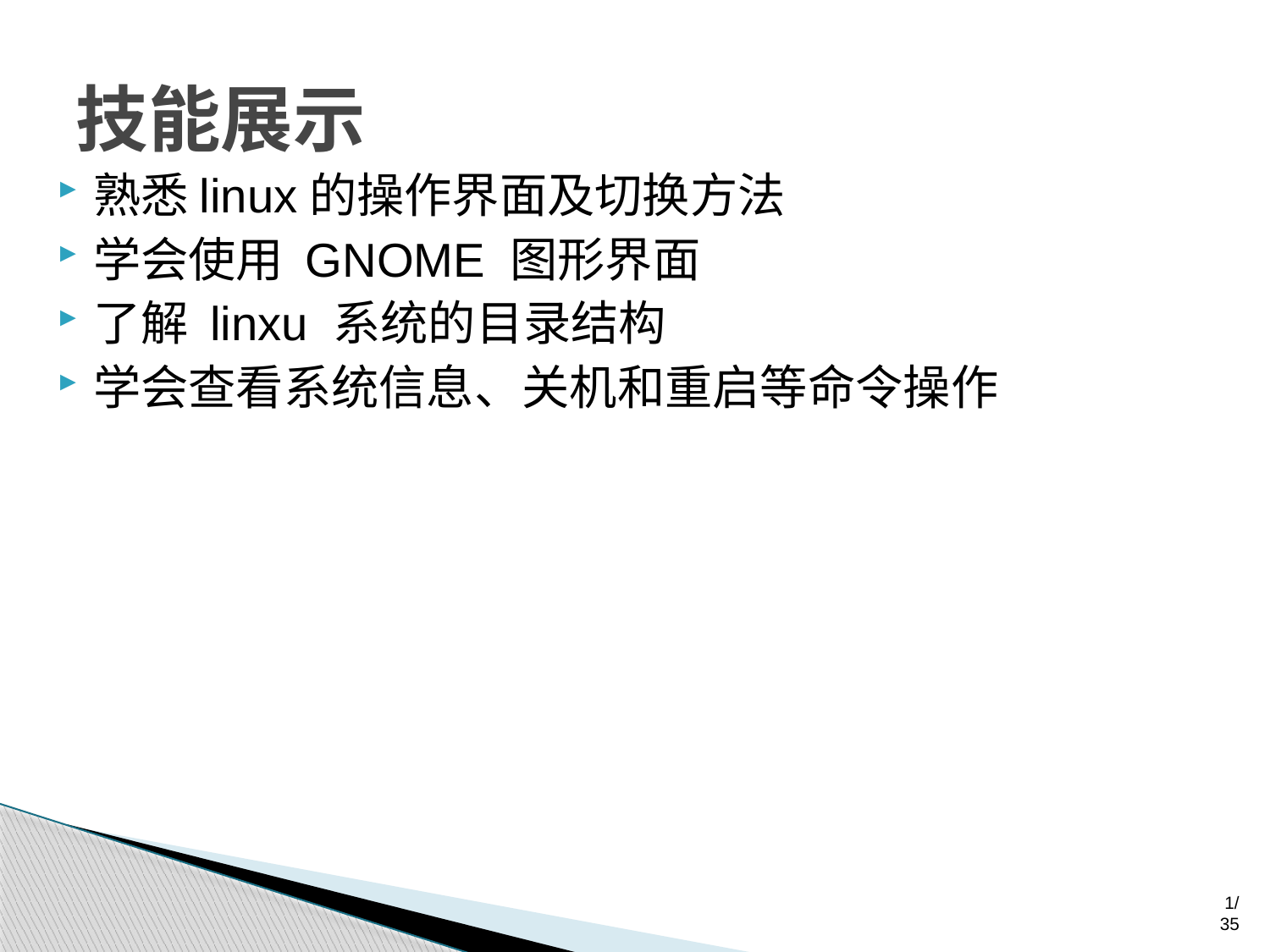

# 技能展示
熟悉linux的操作界面及切换方法
学会使用 GNOME 图形界面
了解 linxu 系统的目录结构
学会查看系统信息、关机和重启等命令操作
1/35